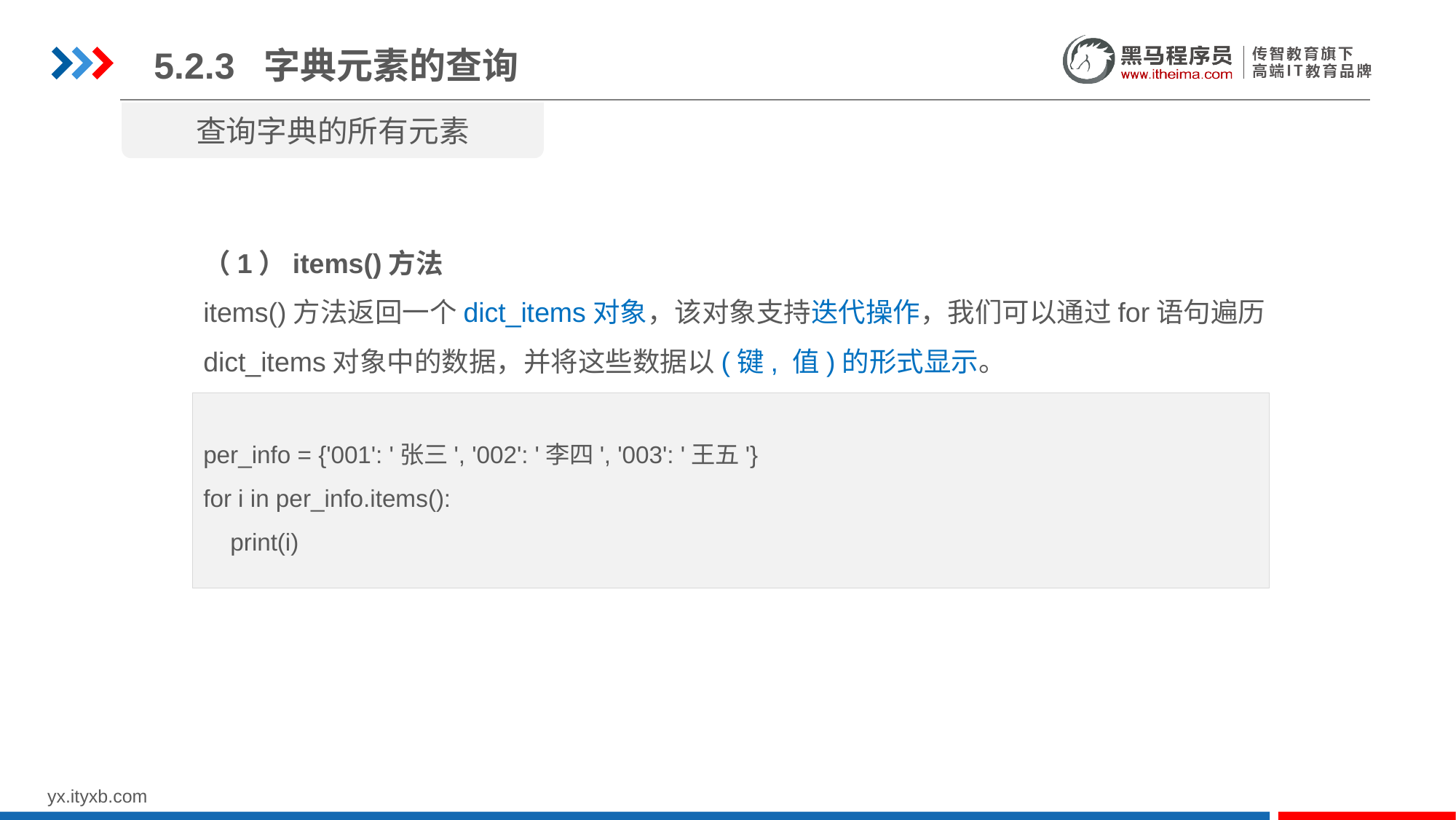

5.2.3  字典元素的查询

查询字典的所有元素
（1）items()方法
items()方法返回一个dict_items对象，该对象支持迭代操作，我们可以通过for语句遍历dict_items对象中的数据，并将这些数据以(键, 值)的形式显示。
per_info = {'001': '张三', '002': '李四', '003': '王五'}
for i in per_info.items():
    print(i)